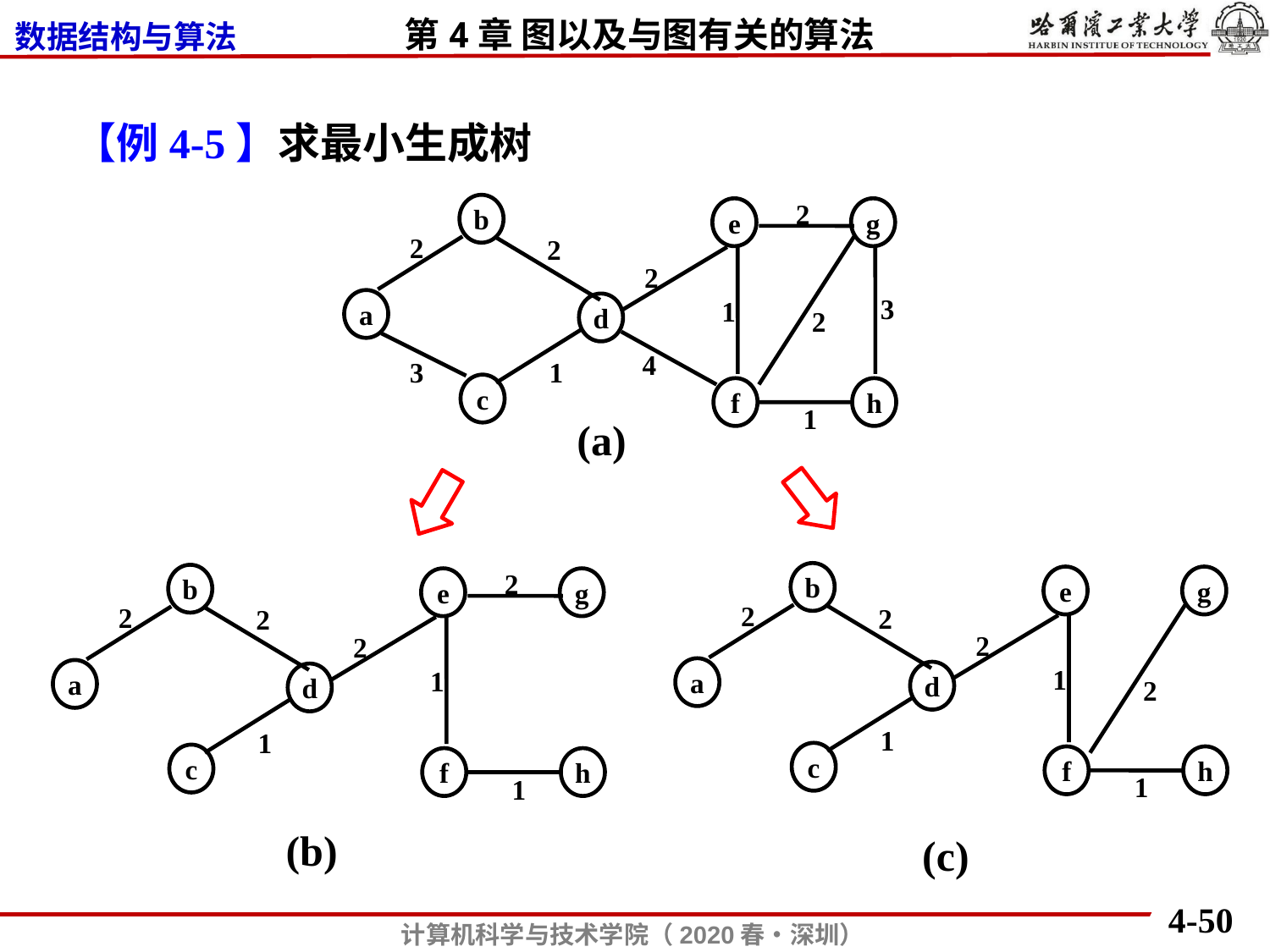

【例4-5】求最小生成树
2
b
e
g
2
2

2
3
1
a
d
2

4
3
1
c
f
h
1

(a)

2
b
e
g
2
2

2
1
a
d

1
c
f
h
1

(b)
b
e
g
2
2

2
1
a
d
2

1
c
f
h
1

(c)